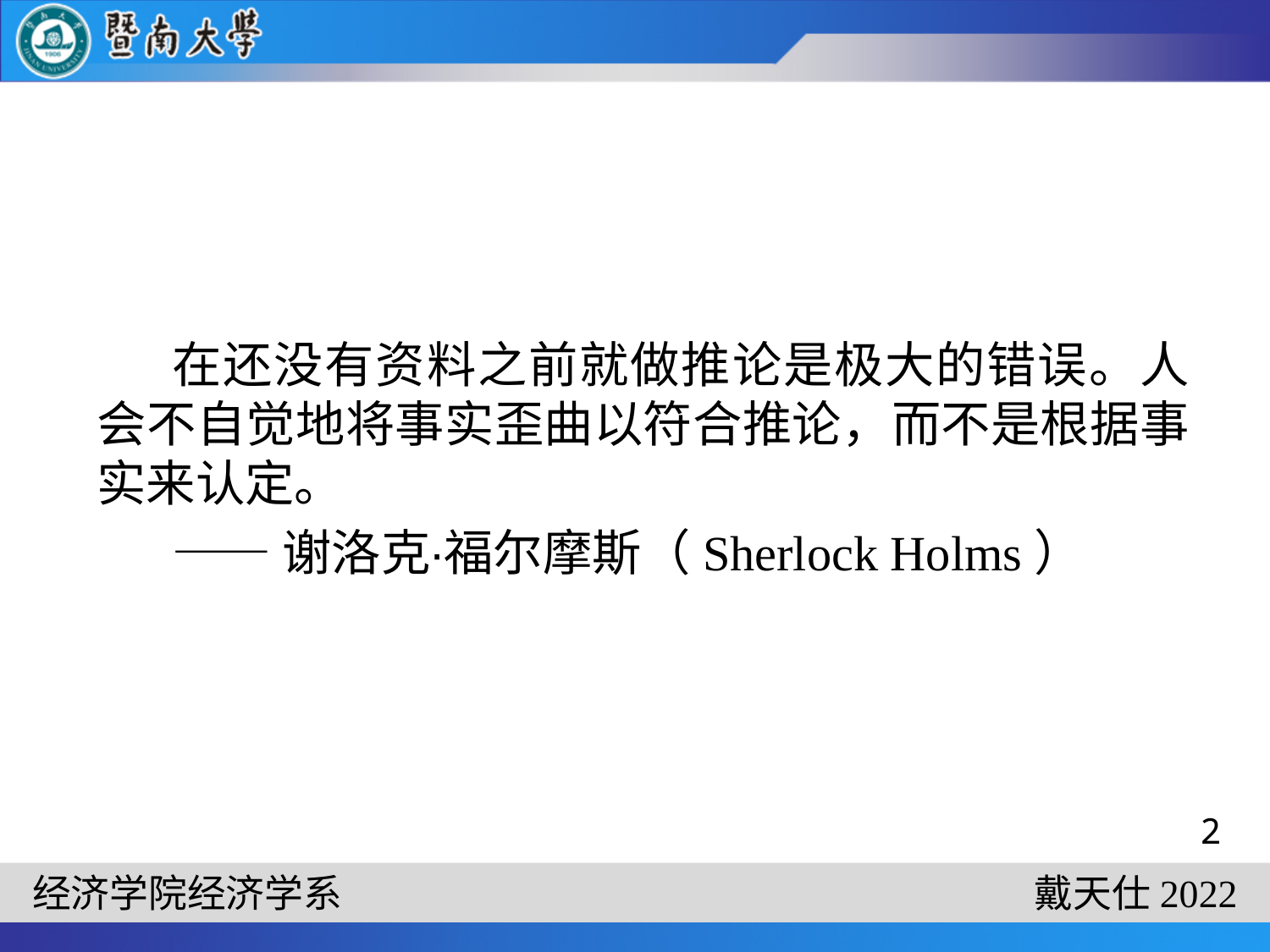

在还没有资料之前就做推论是极大的错误。人会不自觉地将事实歪曲以符合推论，而不是根据事实来认定。
——谢洛克∙福尔摩斯（Sherlock Holms）

2